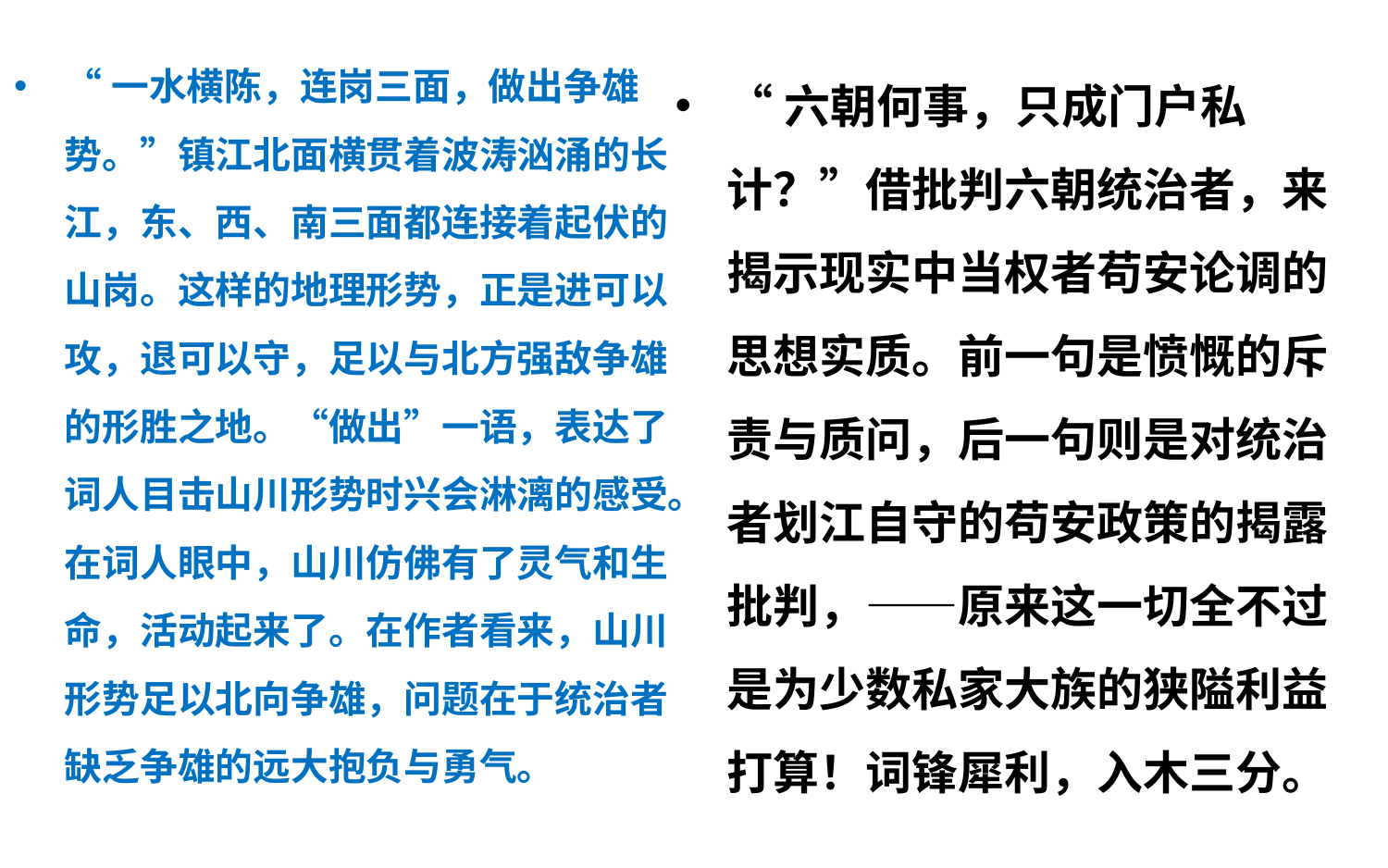

“一水横陈，连岗三面，做出争雄势。”镇江北面横贯着波涛汹涌的长江，东、西、南三面都连接着起伏的山岗。这样的地理形势，正是进可以攻，退可以守，足以与北方强敌争雄的形胜之地。“做出”一语，表达了词人目击山川形势时兴会淋漓的感受。在词人眼中，山川仿佛有了灵气和生命，活动起来了。在作者看来，山川形势足以北向争雄，问题在于统治者缺乏争雄的远大抱负与勇气。
“六朝何事，只成门户私计？”借批判六朝统治者，来揭示现实中当权者苟安论调的思想实质。前一句是愤慨的斥责与质问，后一句则是对统治者划江自守的苟安政策的揭露批判，——原来这一切全不过是为少数私家大族的狭隘利益打算！词锋犀利，入木三分。